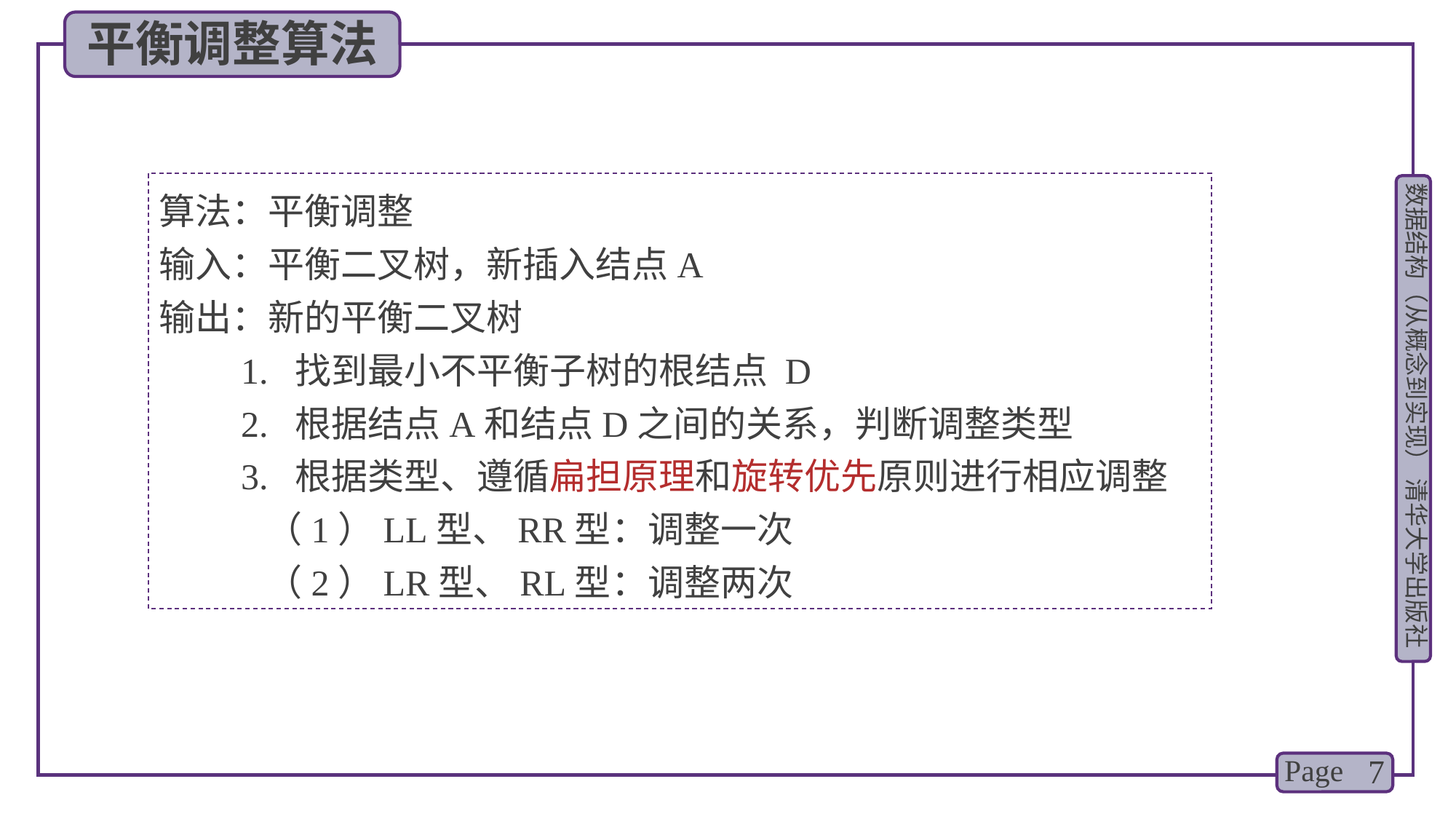

平衡调整算法

算法：平衡调整
输入：平衡二叉树，新插入结点A
输出：新的平衡二叉树
         1.  找到最小不平衡子树的根结点 D
         2.  根据结点A和结点D之间的关系，判断调整类型
         3.  根据类型、遵循扁担原理和旋转优先原则进行相应调整
            （1）LL型、RR型：调整一次
            （2）LR型、RL型：调整两次